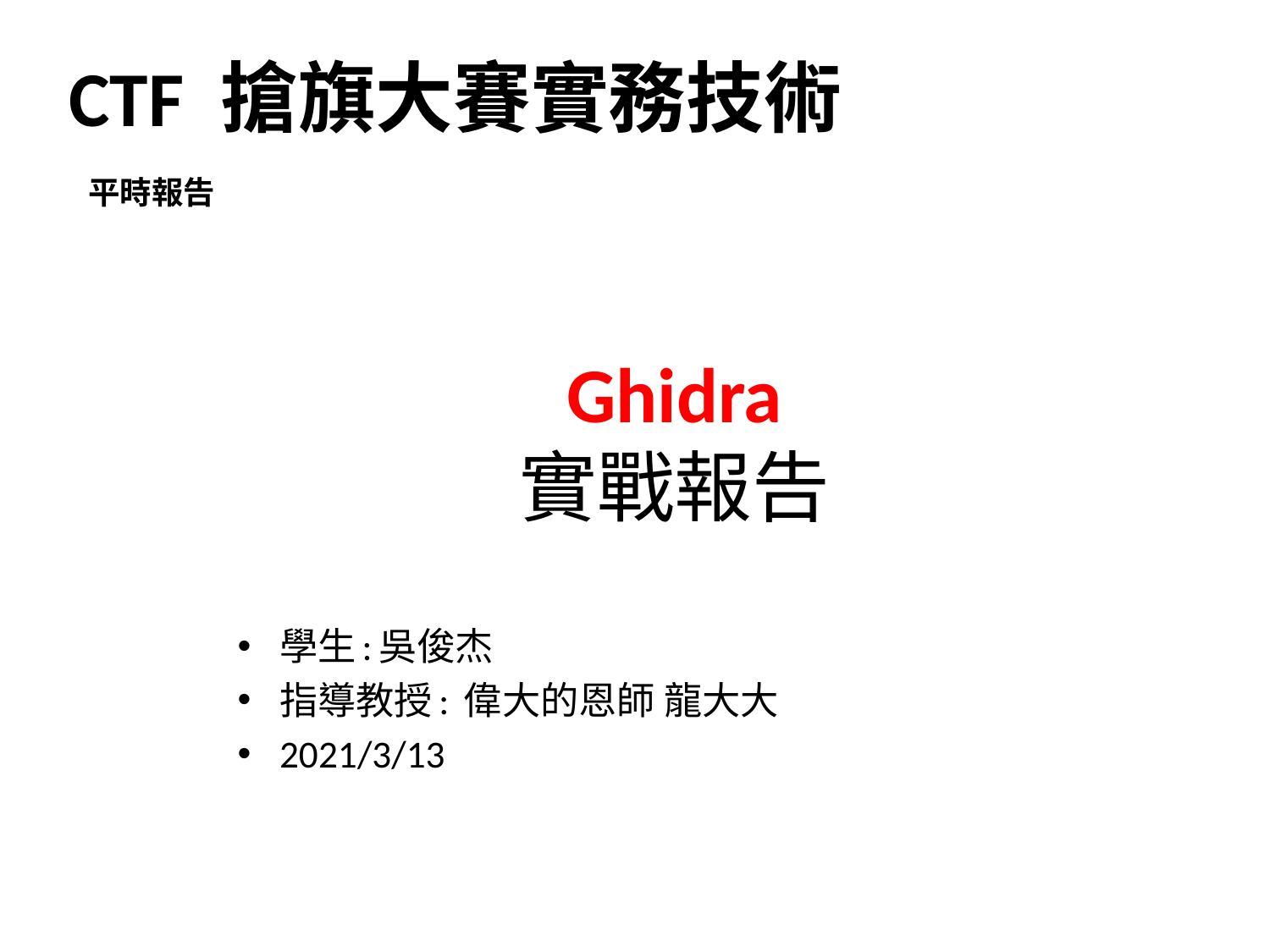

CTF 搶旗大賽實務技術
平時報告
Ghidra
實戰報告
學生:吳俊杰
指導教授: 偉大的恩師 龍大大
2021/3/13